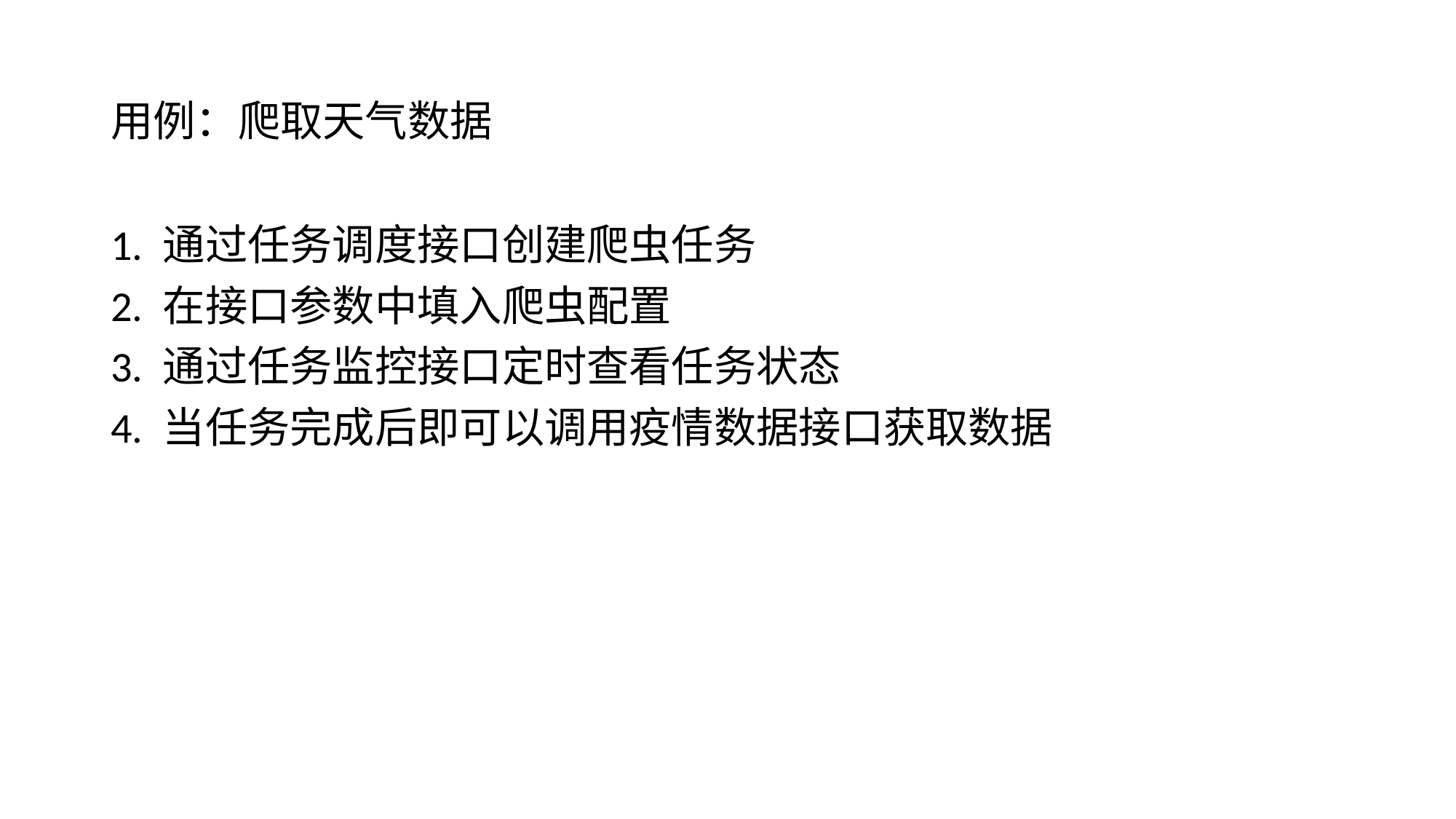

# 用例：爬取天气数据
1. 通过任务调度接口创建爬虫任务
2. 在接口参数中填入爬虫配置
3. 通过任务监控接口定时查看任务状态
4. 当任务完成后即可以调用疫情数据接口获取数据